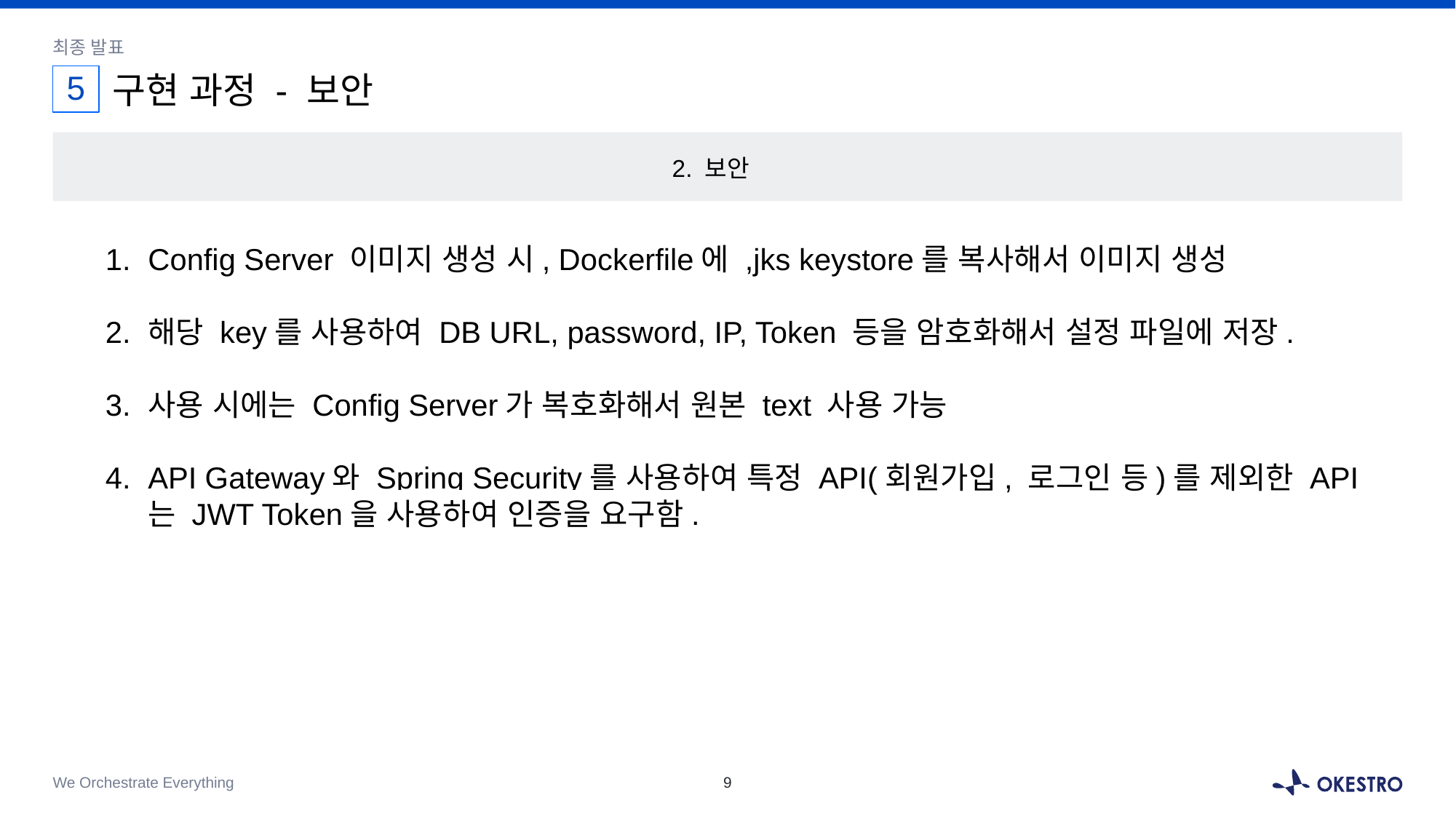

최종 발표
5
# 구현 과정 - 보안
2. 보안
Config Server 이미지 생성 시, Dockerfile에 ,jks keystore를 복사해서 이미지 생성
해당 key를 사용하여 DB URL, password, IP, Token 등을 암호화해서 설정 파일에 저장.
사용 시에는 Config Server가 복호화해서 원본 text 사용 가능
API Gateway와 Spring Security를 사용하여 특정 API(회원가입, 로그인 등)를 제외한 API는 JWT Token을 사용하여 인증을 요구함.